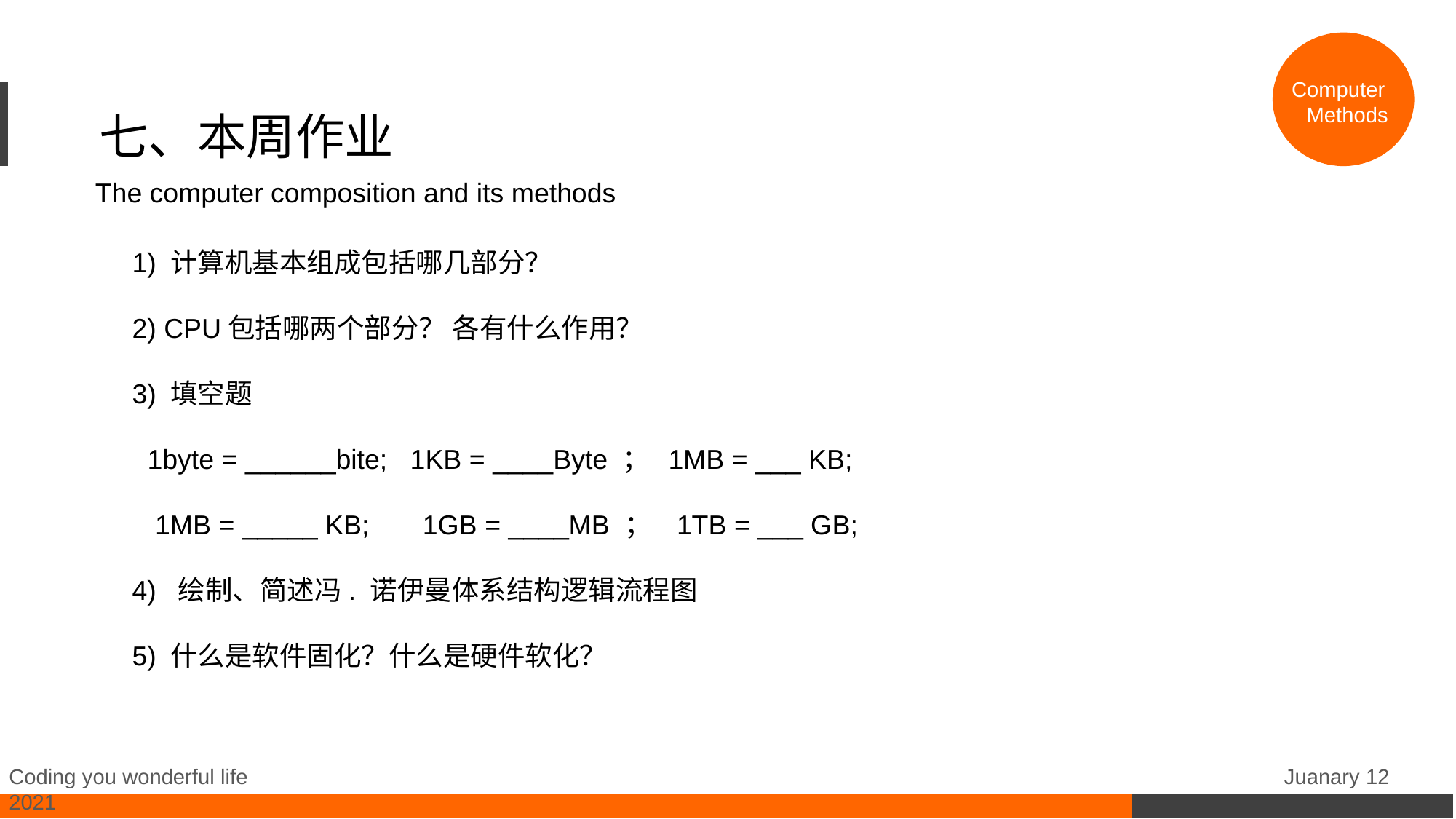

Computer
 Methods

# 七、本周作业
The computer composition and its methods
1) 计算机基本组成包括哪几部分？

2) CPU包括哪两个部分？ 各有什么作用？

3) 填空题

  1byte = ______bite;   1KB = ____Byte ；  1MB = ___ KB;

   1MB = _____ KB;       1GB = ____MB ；   1TB = ___ GB;

4)  绘制、简述冯. 诺伊曼体系结构逻辑流程图

5) 什么是软件固化？什么是硬件软化？
Coding you wonderful life                                                                                                                                                                             Juanary 12 2021